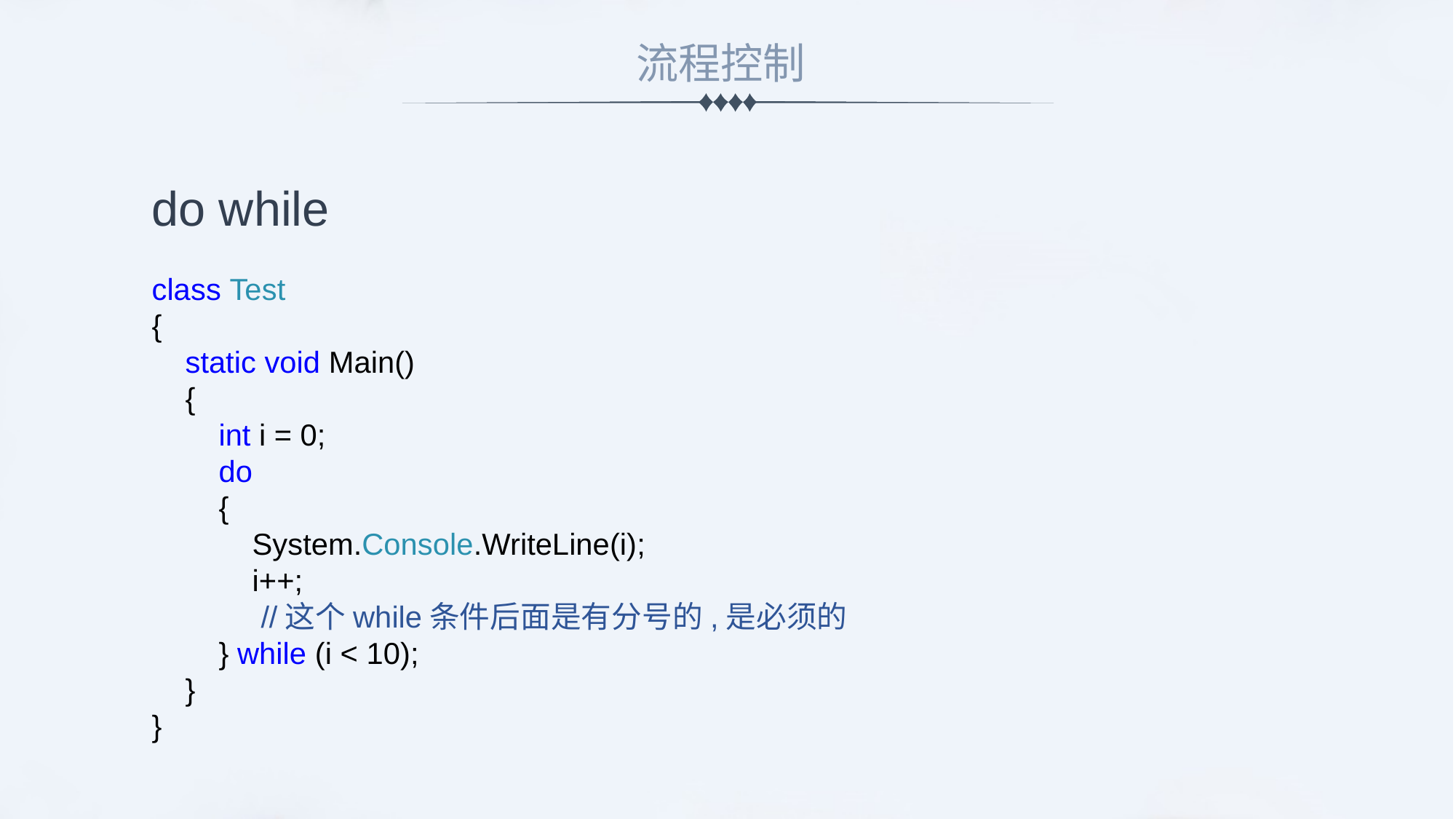

do while
class Test
{
    static void Main()
    {
        int i = 0;
        do
        {
            System.Console.WriteLine(i);
            i++;
	//这个while条件后面是有分号的,是必须的
        } while (i < 10);
    }
}